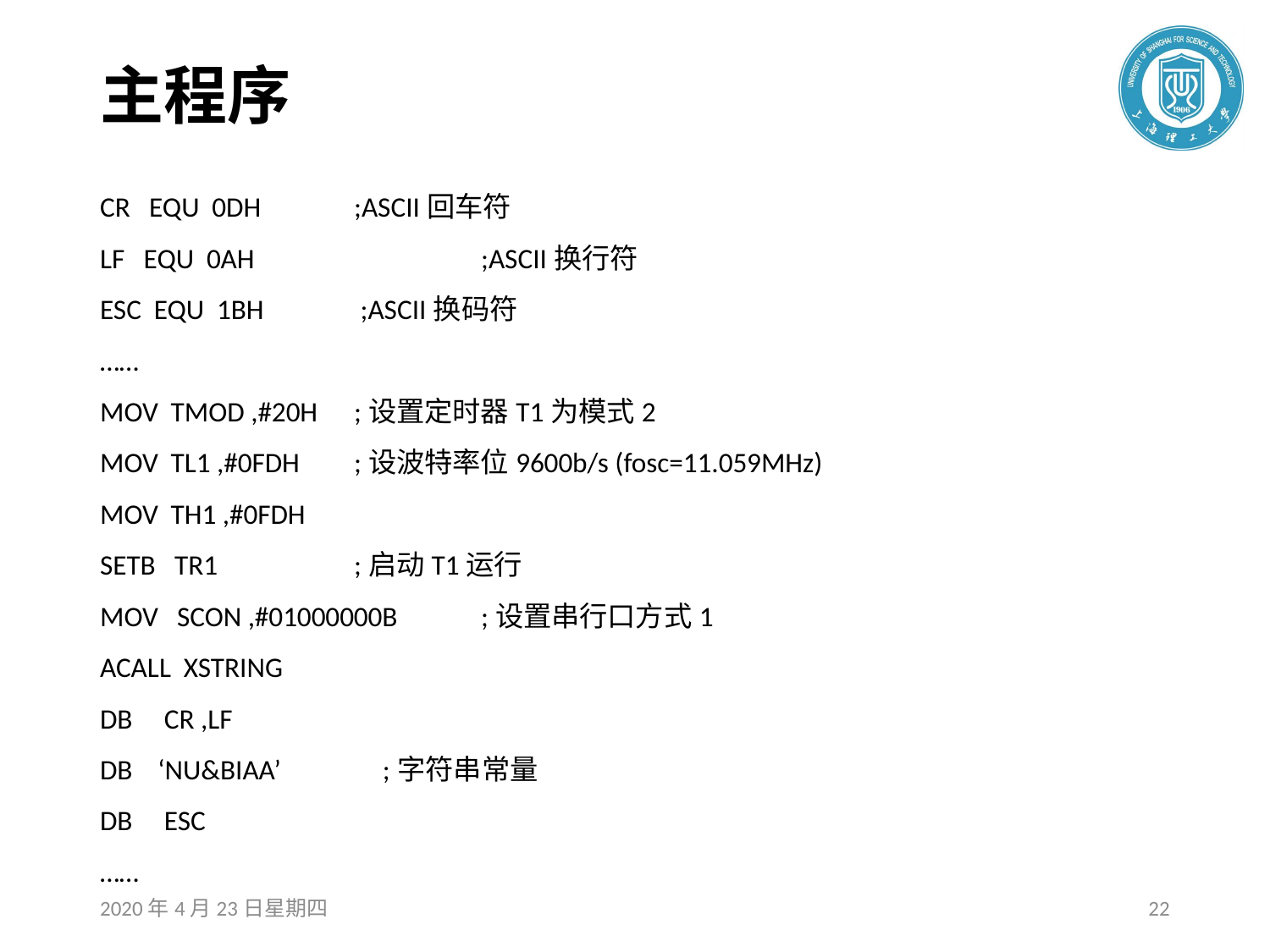

# 主程序
CR   EQU  0DH     	;ASCII回车符
LF   EQU  0AH    		;ASCII换行符
ESC  EQU  1BH    	 ;ASCII换码符
……
MOV  TMOD ,#20H   	;设置定时器T1为模式2
MOV  TL1 ,#0FDH   	;设波特率位9600b/s (fosc=11.059MHz)
MOV  TH1 ,#0FDH
SETB   TR1               	;启动T1运行
MOV   SCON ,#01000000B 	;设置串行口方式1
ACALL  XSTRING
DB     CR ,LF
DB    ‘NU&BIAA’                ;字符串常量
DB     ESC
……
2020年4月23日星期四
22